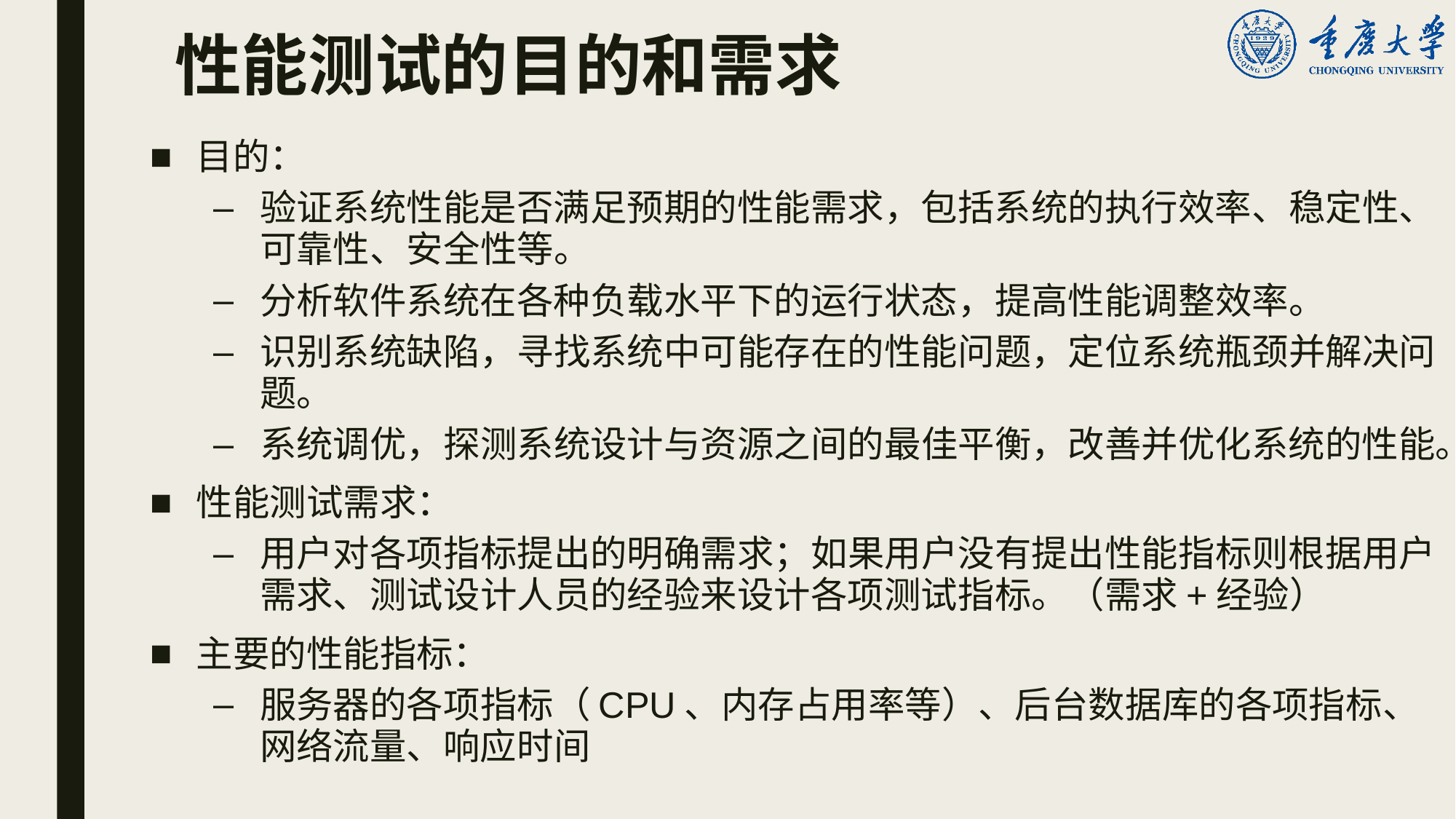

# 性能测试的目的和需求
目的：
验证系统性能是否满足预期的性能需求，包括系统的执行效率、稳定性、可靠性、安全性等。
分析软件系统在各种负载水平下的运行状态，提高性能调整效率。
识别系统缺陷，寻找系统中可能存在的性能问题，定位系统瓶颈并解决问题。
系统调优，探测系统设计与资源之间的最佳平衡，改善并优化系统的性能。
性能测试需求：
用户对各项指标提出的明确需求；如果用户没有提出性能指标则根据用户需求、测试设计人员的经验来设计各项测试指标。（需求+经验）
主要的性能指标：
服务器的各项指标（CPU、内存占用率等）、后台数据库的各项指标、网络流量、响应时间